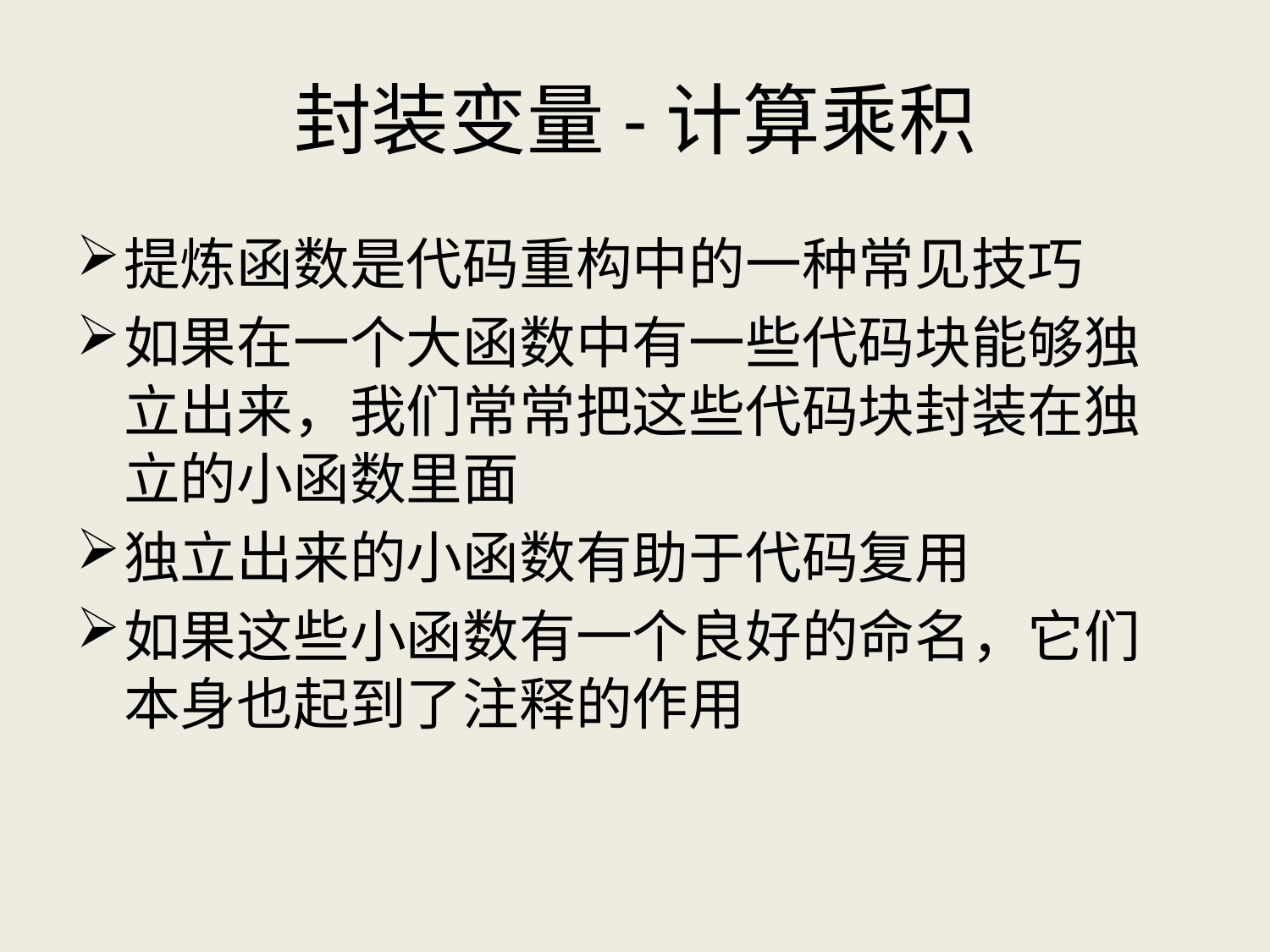

# 封装变量-计算乘积
提炼函数是代码重构中的一种常见技巧
如果在一个大函数中有一些代码块能够独立出来，我们常常把这些代码块封装在独立的小函数里面
独立出来的小函数有助于代码复用
如果这些小函数有一个良好的命名，它们本身也起到了注释的作用